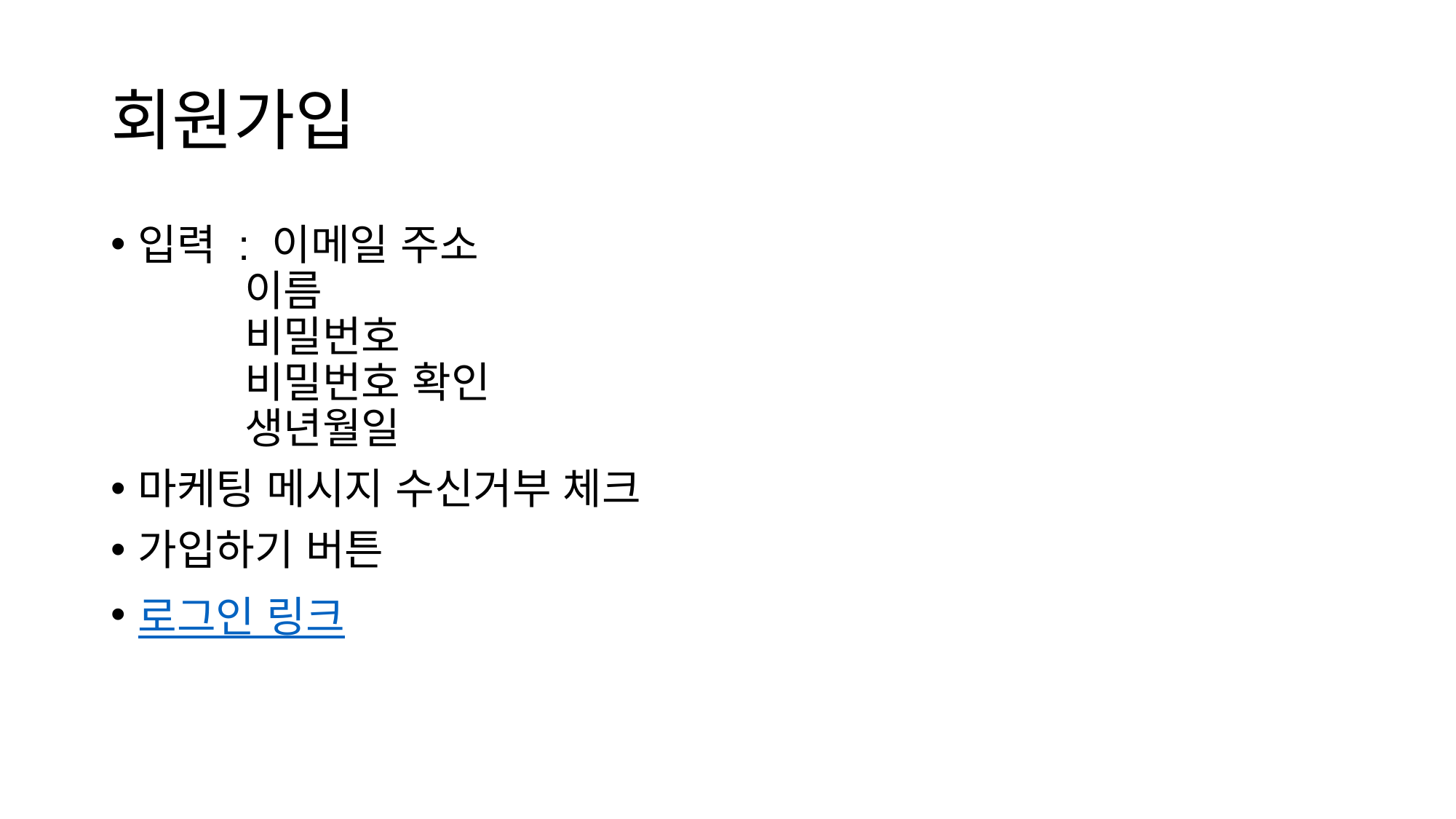

# 회원가입
입력 : 이메일 주소
         이름
         비밀번호
         비밀번호 확인
         생년월일
마케팅 메시지 수신거부 체크
가입하기 버튼
로그인 링크